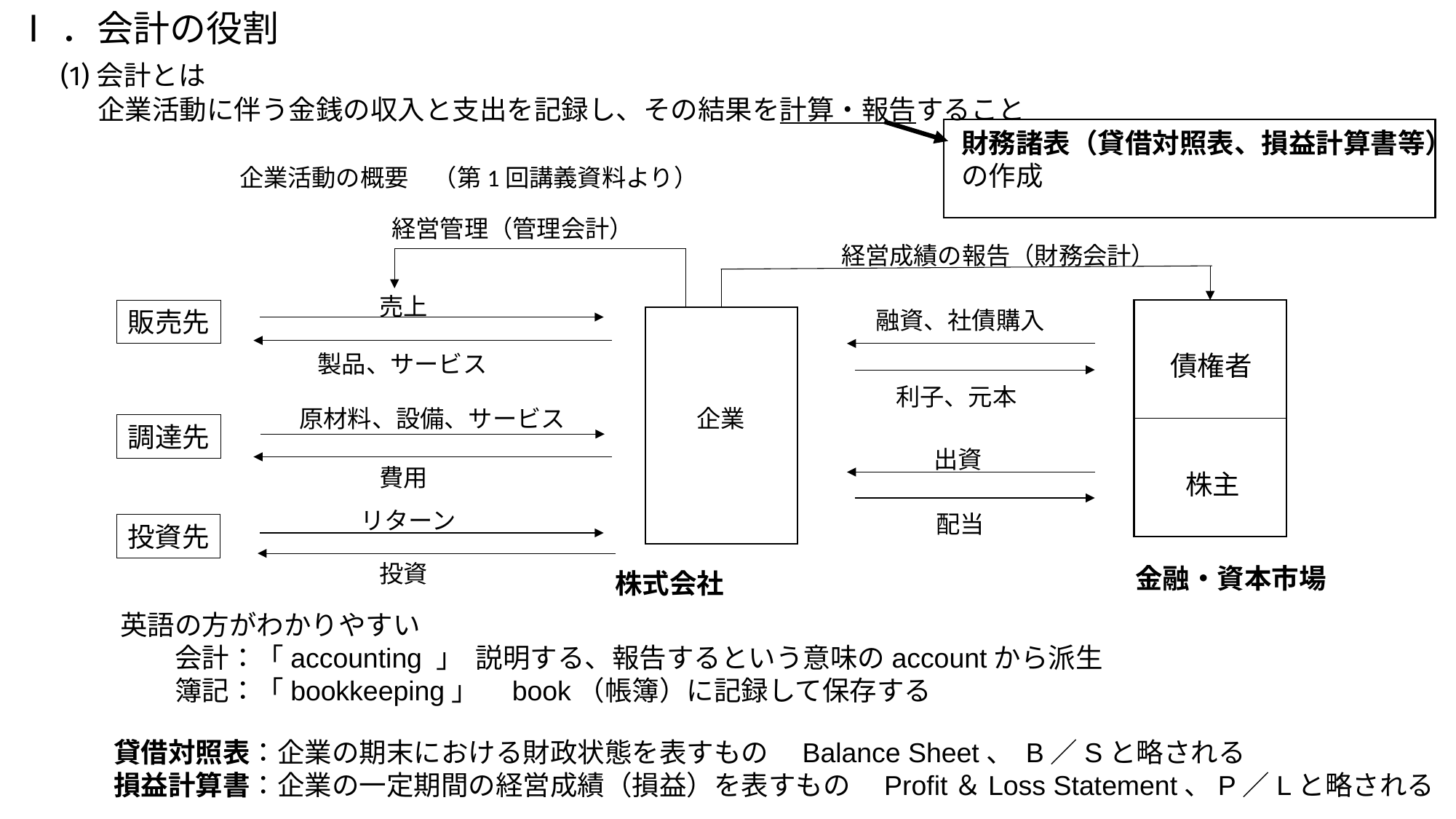

Ⅰ．会計の役割
　(1)会計とは
　　　企業活動に伴う金銭の収入と支出を記録し、その結果を計算・報告すること

財務諸表（貸借対照表、損益計算書等）
の作成
企業活動の概要　（第1回講義資料より）
経営管理（管理会計）
経営成績の報告（財務会計）
売上
販売先
融資、社債購入

製品、サービス
債権者
利子、元本
原材料、設備、サービス
企業
調達先
出資
費用
株主
リターン
配当
投資先
投資
金融・資本市場
株式会社
英語の方がわかりやすい
　　会計：「accounting 」  説明する、報告するという意味のaccountから派生
　　簿記：「bookkeeping」　book（帳簿）に記録して保存する
貸借対照表：企業の期末における財政状態を表すもの　Balance Sheet、 B／Sと略される
損益計算書：企業の一定期間の経営成績（損益）を表すもの　Profit＆Loss Statement、P／Lと略される
2